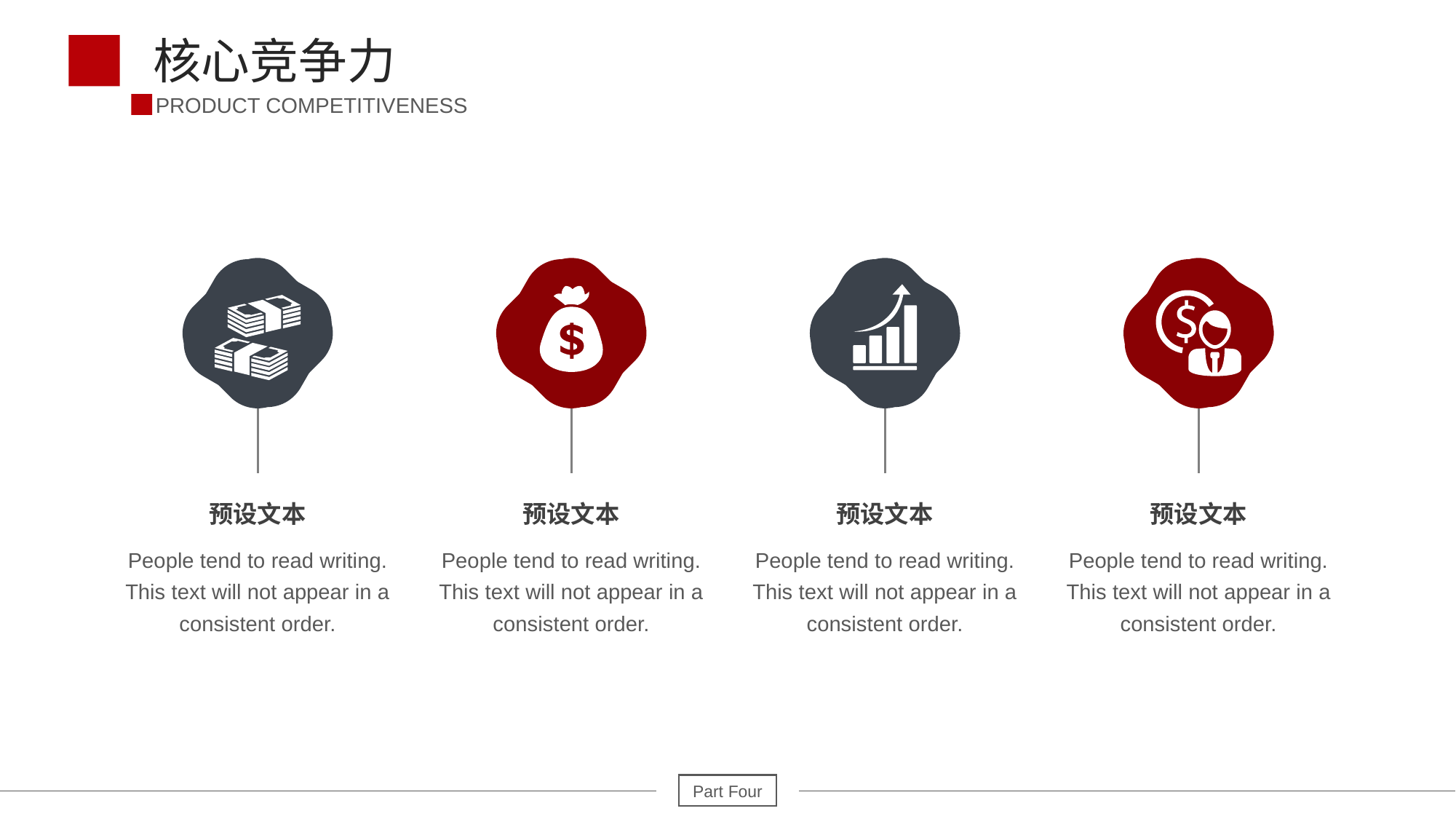

核心竞争力

PRODUCT COMPETITIVENESS

预设文本
预设文本
预设文本
预设文本
People tend to read writing. This text will not appear in a consistent order.
People tend to read writing. This text will not appear in a consistent order.
People tend to read writing. This text will not appear in a consistent order.
People tend to read writing. This text will not appear in a consistent order.
Part Four